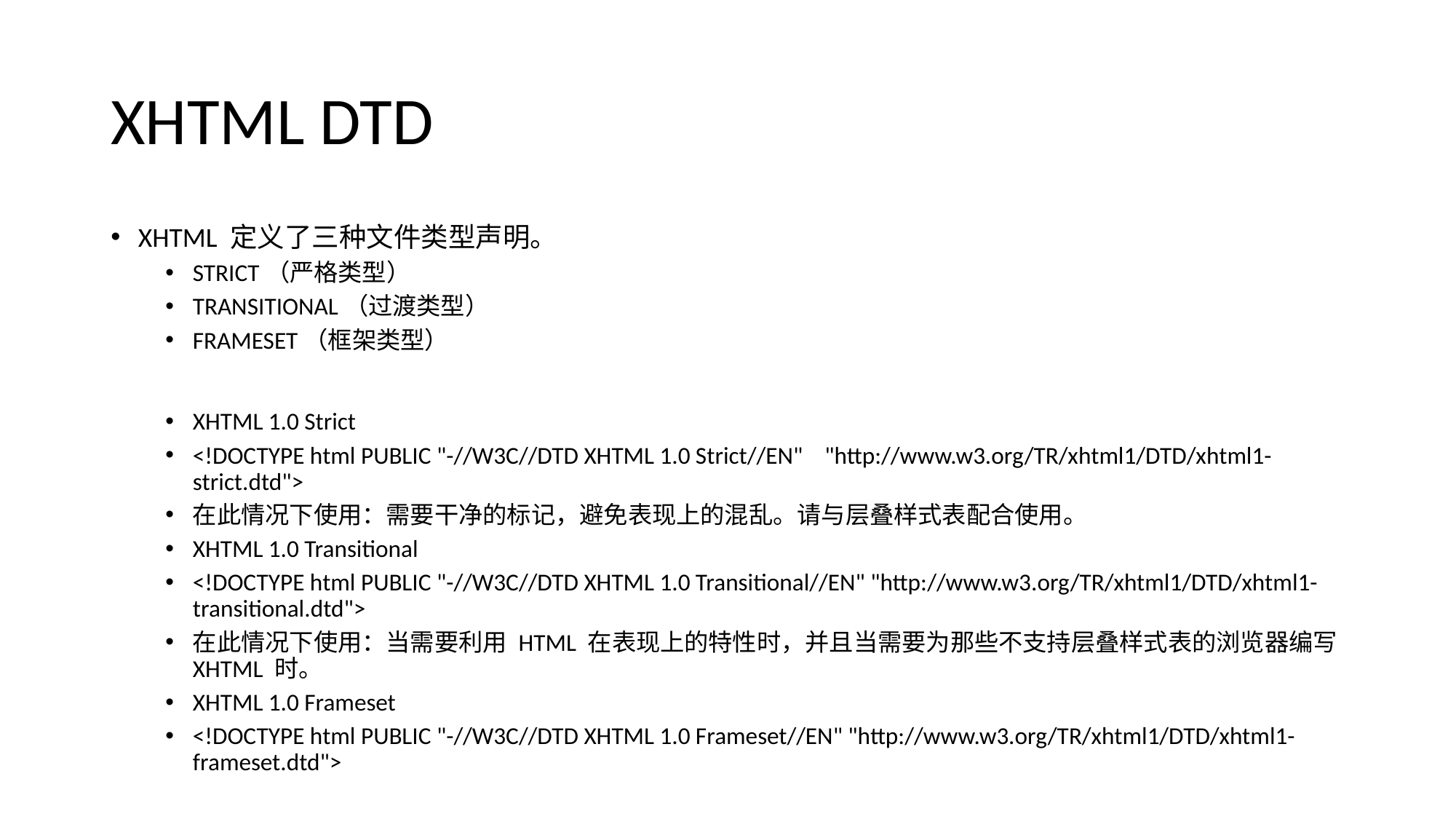

# XHTML DTD
XHTML 定义了三种文件类型声明。
STRICT（严格类型）
TRANSITIONAL（过渡类型）
FRAMESET（框架类型）

XHTML 1.0 Strict
<!DOCTYPE html PUBLIC "-//W3C//DTD XHTML 1.0 Strict//EN"    "http://www.w3.org/TR/xhtml1/DTD/xhtml1-strict.dtd">
在此情况下使用：需要干净的标记，避免表现上的混乱。请与层叠样式表配合使用。
XHTML 1.0 Transitional
<!DOCTYPE html PUBLIC "-//W3C//DTD XHTML 1.0 Transitional//EN" "http://www.w3.org/TR/xhtml1/DTD/xhtml1-transitional.dtd">
在此情况下使用：当需要利用 HTML 在表现上的特性时，并且当需要为那些不支持层叠样式表的浏览器编写 XHTML 时。
XHTML 1.0 Frameset
<!DOCTYPE html PUBLIC "-//W3C//DTD XHTML 1.0 Frameset//EN" "http://www.w3.org/TR/xhtml1/DTD/xhtml1-frameset.dtd">